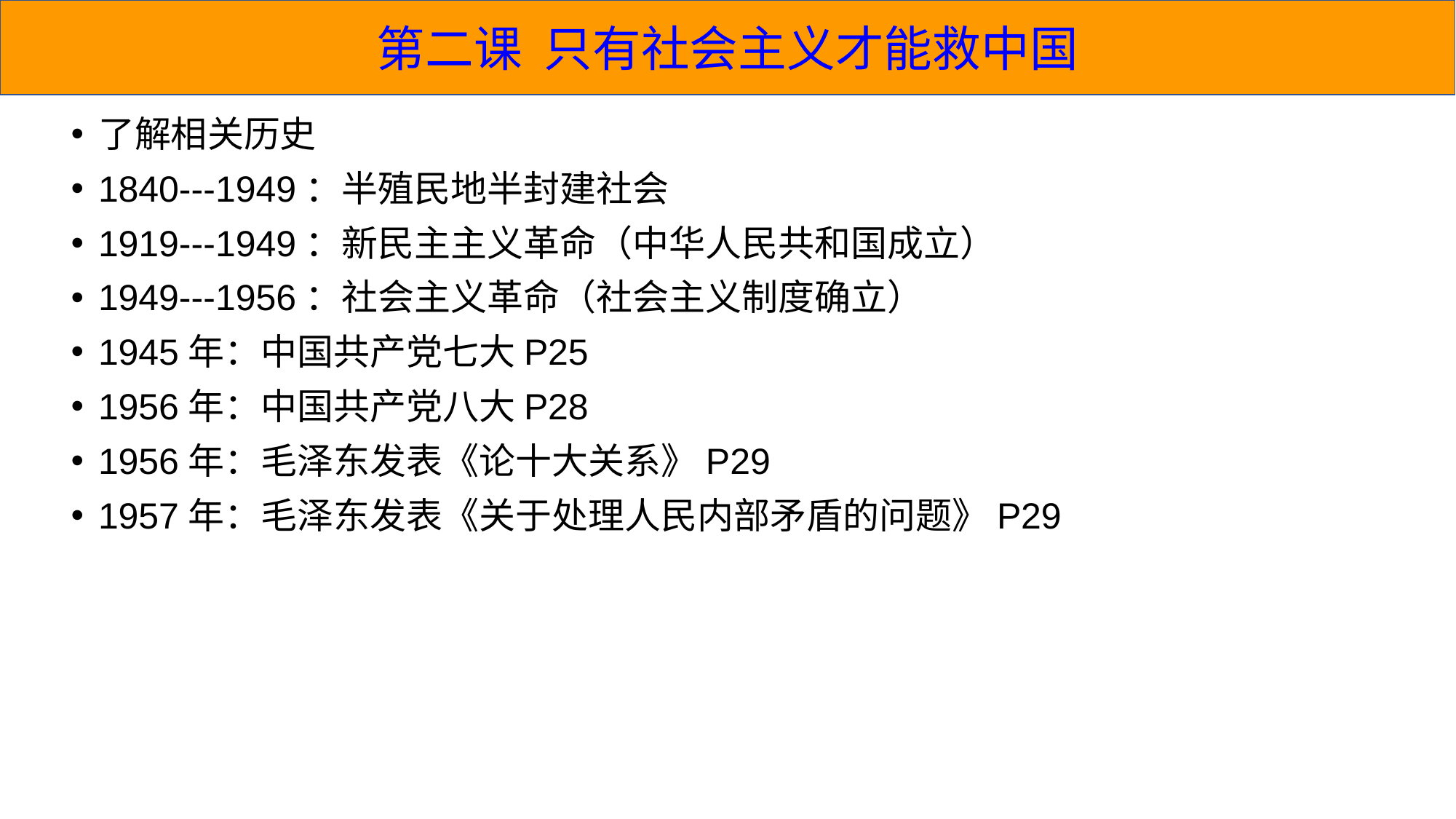

第二课  只有社会主义才能救中国
了解相关历史
1840---1949：半殖民地半封建社会
1919---1949：新民主主义革命（中华人民共和国成立）
1949---1956：社会主义革命（社会主义制度确立）
1945年：中国共产党七大P25
1956年：中国共产党八大P28
1956年：毛泽东发表《论十大关系》P29
1957年：毛泽东发表《关于处理人民内部矛盾的问题》P29